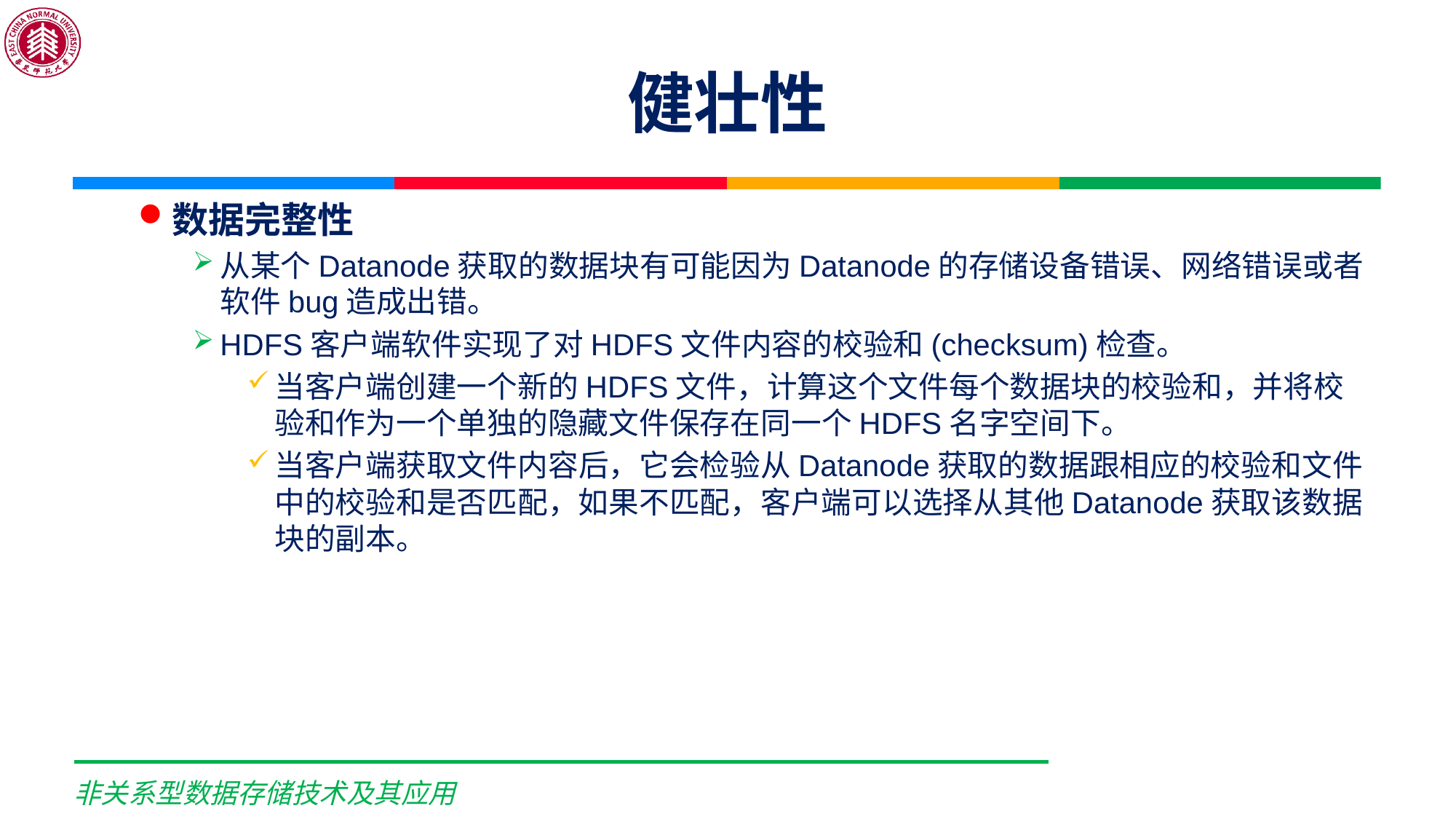

# 健壮性
数据完整性
从某个Datanode获取的数据块有可能因为Datanode的存储设备错误、网络错误或者软件bug造成出错。
HDFS客户端软件实现了对HDFS文件内容的校验和(checksum)检查。
当客户端创建一个新的HDFS文件，计算这个文件每个数据块的校验和，并将校验和作为一个单独的隐藏文件保存在同一个HDFS名字空间下。
当客户端获取文件内容后，它会检验从Datanode获取的数据跟相应的校验和文件中的校验和是否匹配，如果不匹配，客户端可以选择从其他Datanode获取该数据块的副本。